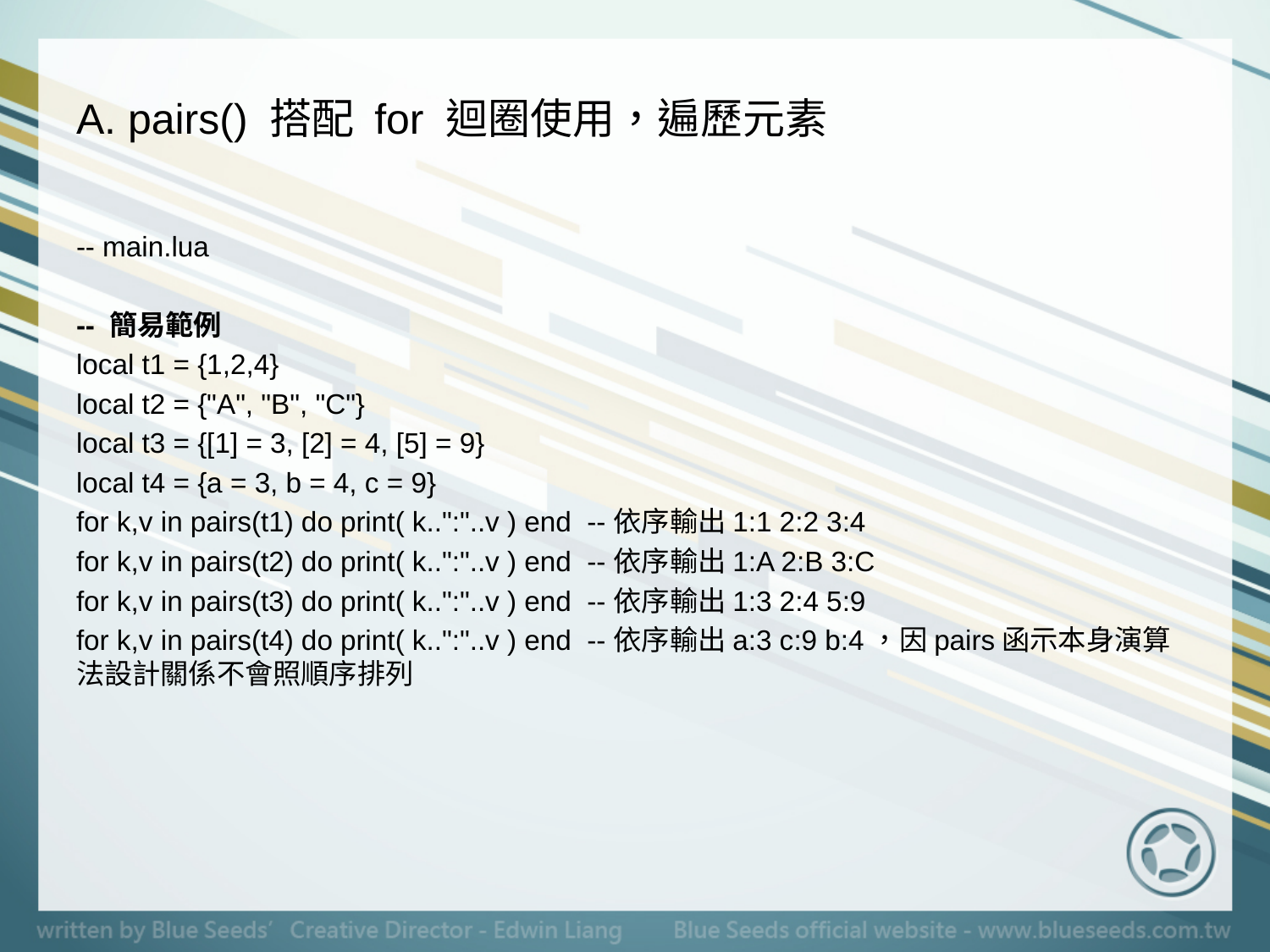

# A. pairs() 搭配 for 迴圈使用，遍歷元素
-- main.lua

-- 簡易範例
local t1 = {1,2,4}
local t2 = {"A", "B", "C"}
local t3 = {[1] = 3, [2] = 4, [5] = 9}
local t4 = {a = 3, b = 4, c = 9}
for k,v in pairs(t1) do print( k..":"..v ) end  --依序輸出1:1 2:2 3:4
for k,v in pairs(t2) do print( k..":"..v ) end  --依序輸出1:A 2:B 3:C
for k,v in pairs(t3) do print( k..":"..v ) end  --依序輸出1:3 2:4 5:9
for k,v in pairs(t4) do print( k..":"..v ) end  --依序輸出a:3 c:9 b:4，因pairs函示本身演算法設計關係不會照順序排列